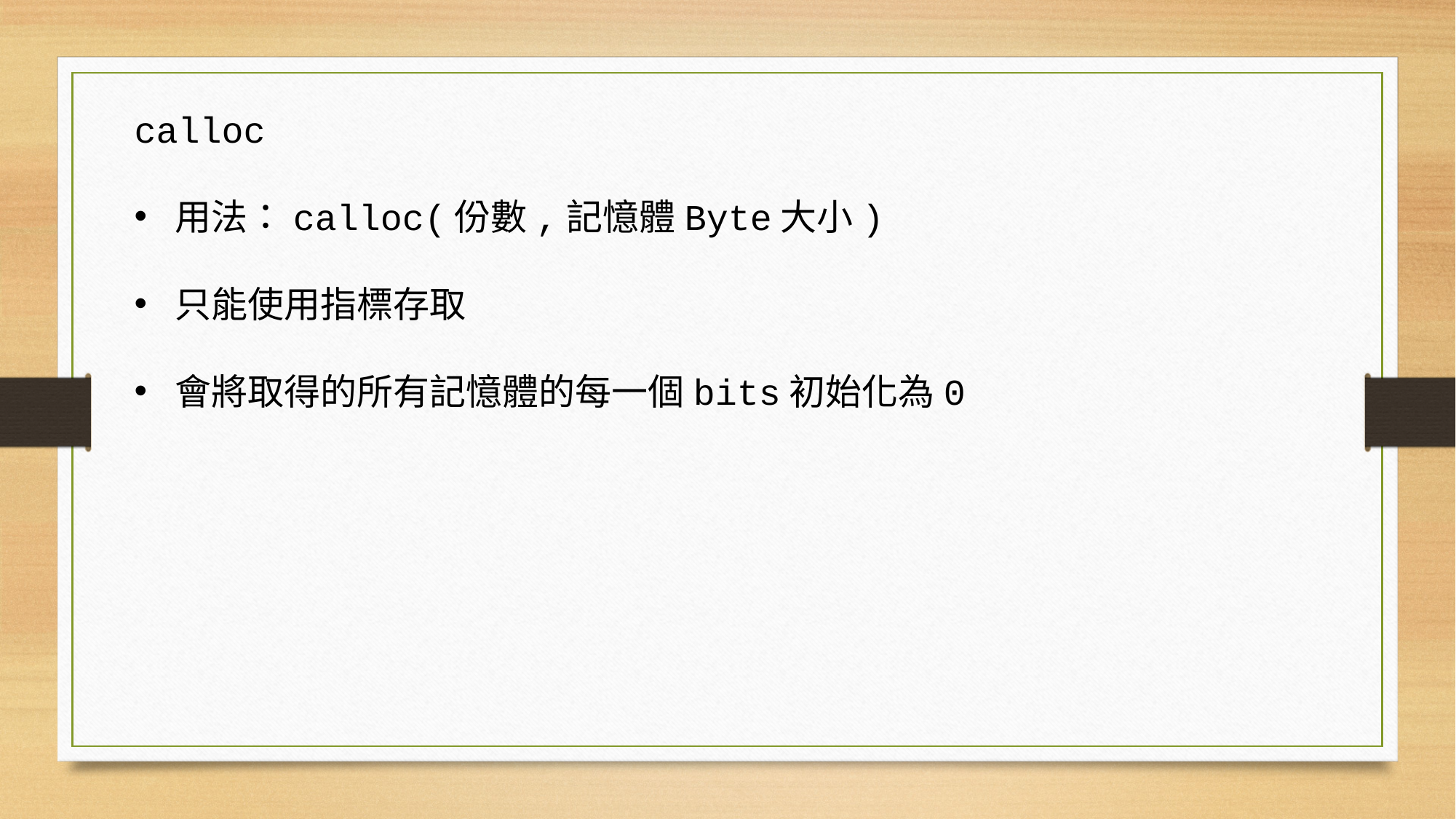

calloc

用法：calloc(份數,記憶體Byte大小)

只能使用指標存取

會將取得的所有記憶體的每一個bits初始化為0